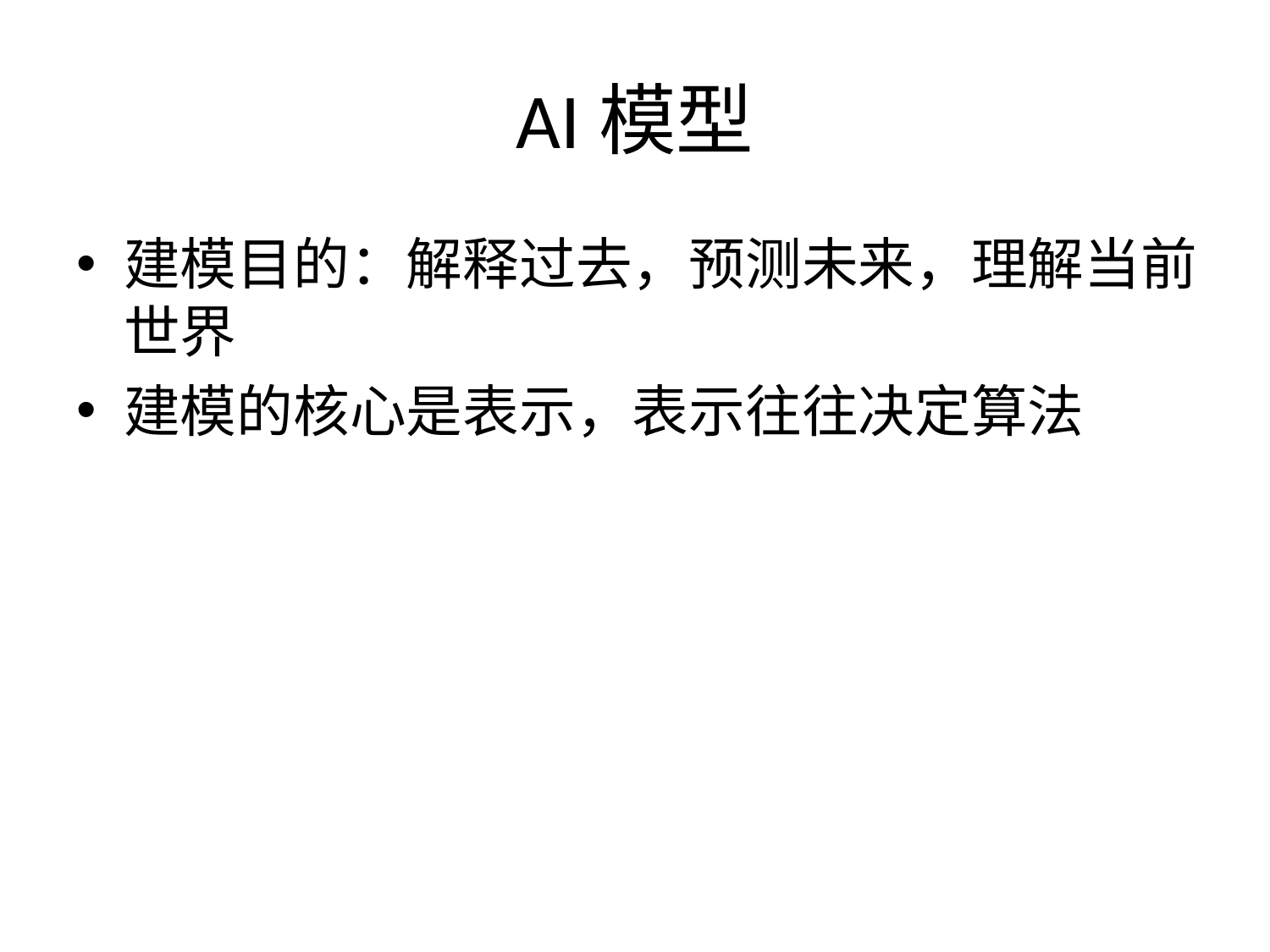

# AI模型
建模目的：解释过去，预测未来，理解当前世界
建模的核心是表示，表示往往决定算法